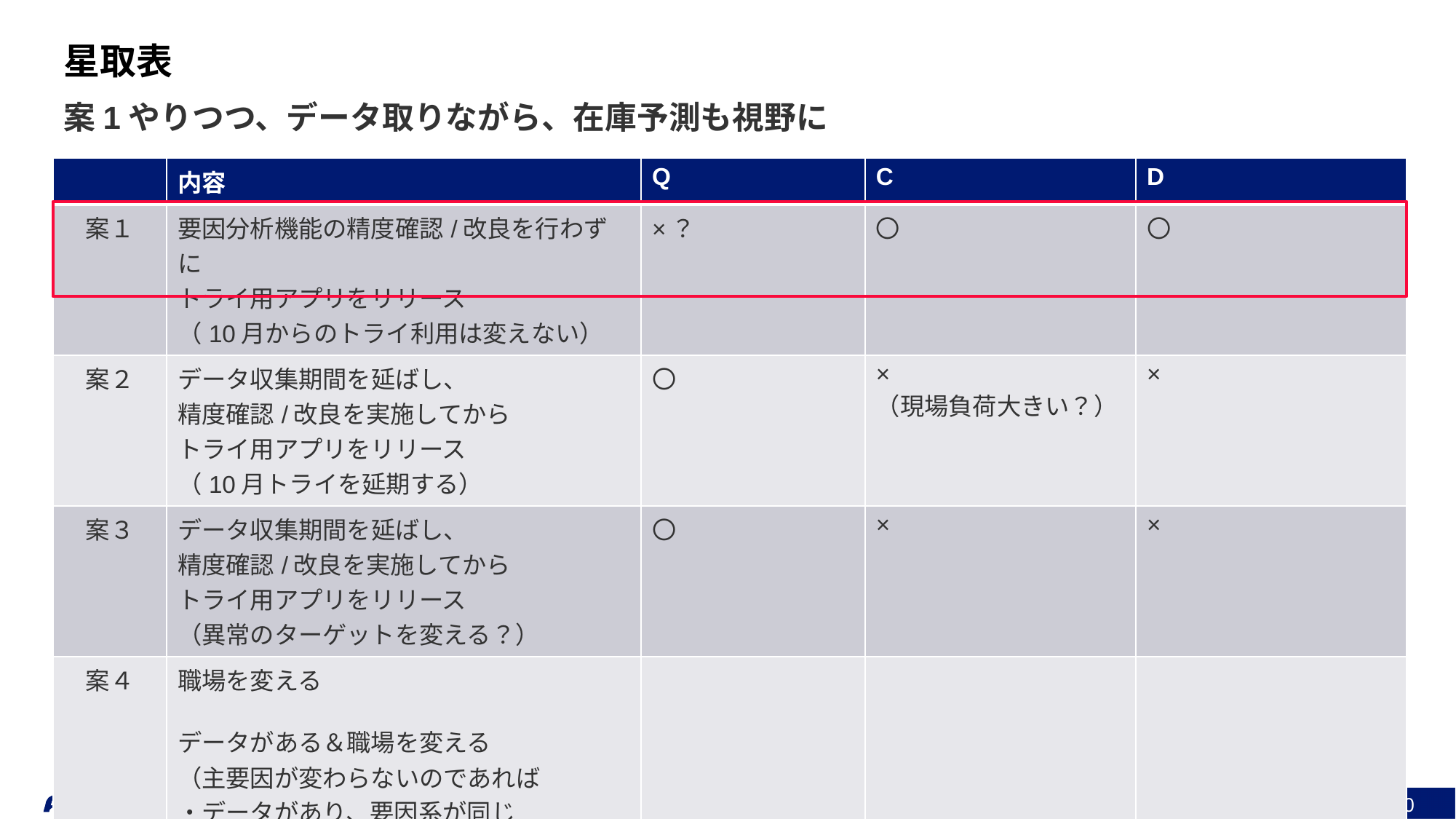

星取表
案1やりつつ、データ取りながら、在庫予測も視野に
|  | 内容 | Q | C | D |
| --- | --- | --- | --- | --- |
| 案１ | 要因分析機能の精度確認/改良を行わずに トライ用アプリをリリース （10月からのトライ利用は変えない） | ×？ | 〇 | 〇 |
| 案２ | データ収集期間を延ばし、 精度確認/改良を実施してから トライ用アプリをリリース （10月トライを延期する） | 〇 | × （現場負荷大きい？） | × |
| 案３ | データ収集期間を延ばし、 精度確認/改良を実施してから トライ用アプリをリリース （異常のターゲットを変える？） | 〇 | × | × |
| 案４ | 職場を変える データがある＆職場を変える （主要因が変わらないのであれば ・データがあり、要因系が同じ |  |  |  |
| 案5 | データを作る |  |  |  |

September 10, 2024